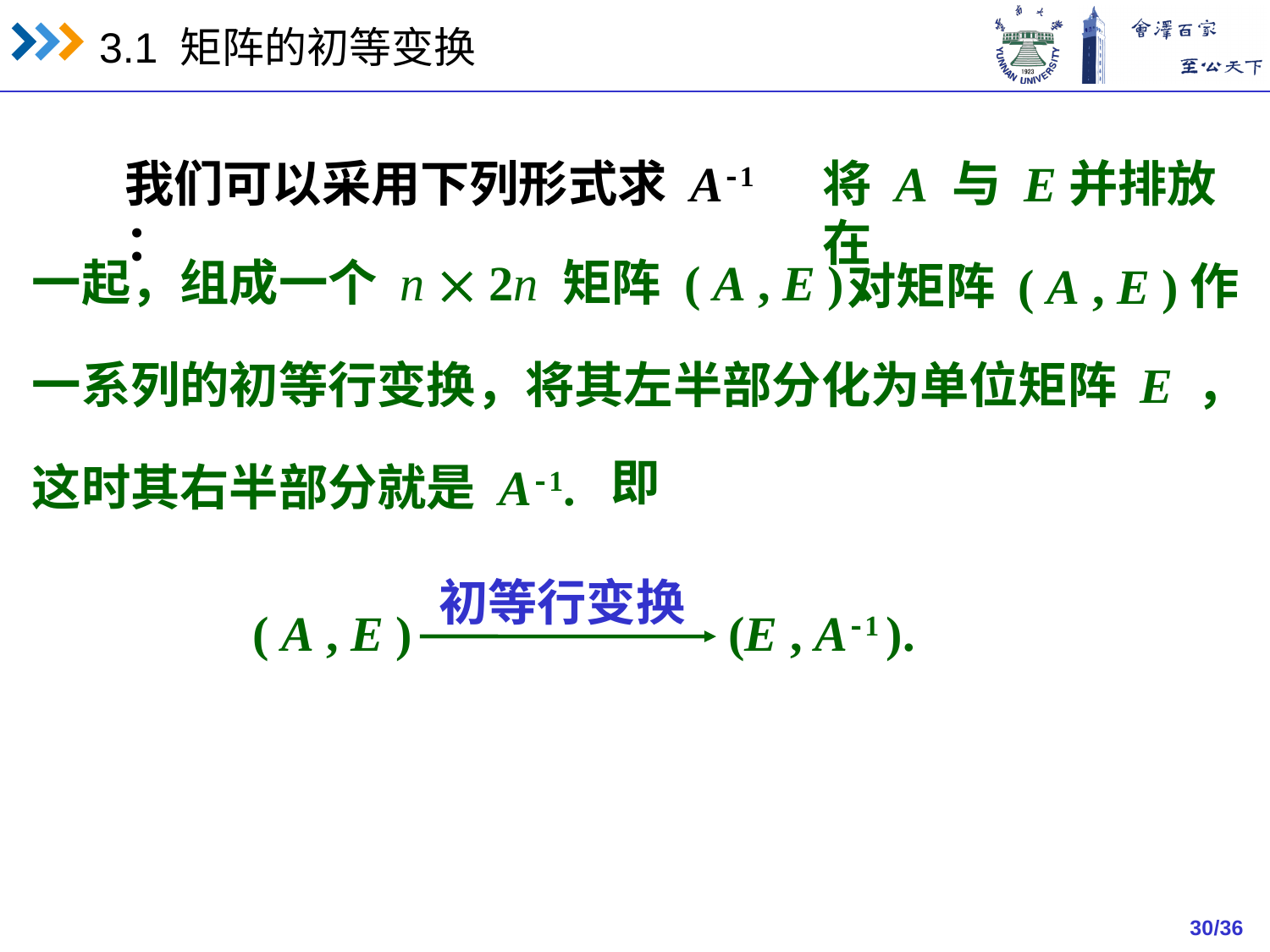

我们可以采用下列形式求 A-1 ：
将 A 与 E并排放在
一起，组成一个 n × 2n 矩阵 ( A , E ) .
对矩阵 ( A , E )作
一系列的初等行变换，将其左半部分化为单位矩阵 E ，
即
这时其右半部分就是 A-1.
初等行变换
( A , E )
(E , A-1 ).